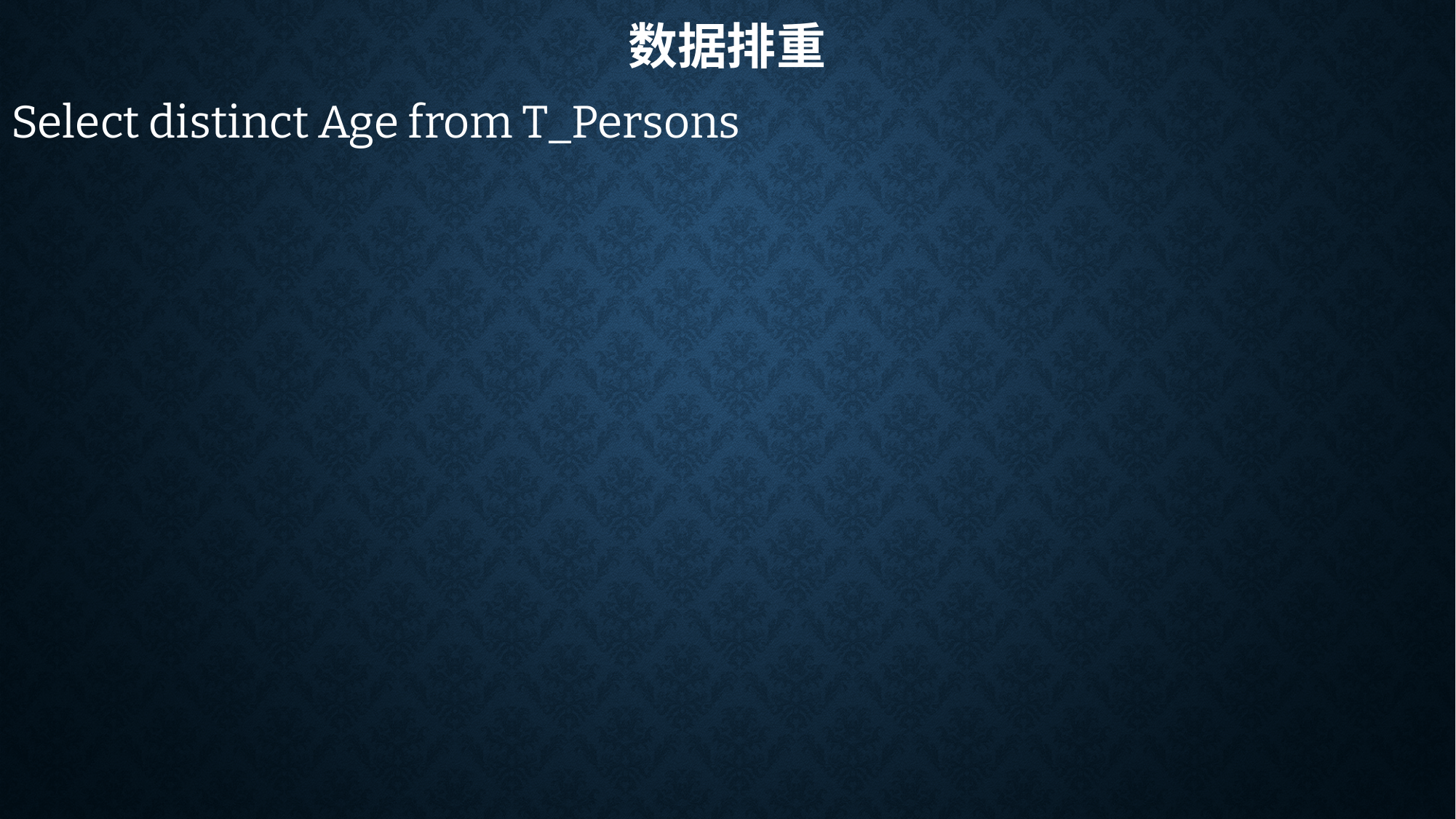

# 数据排重
Select distinct Age from T_Persons